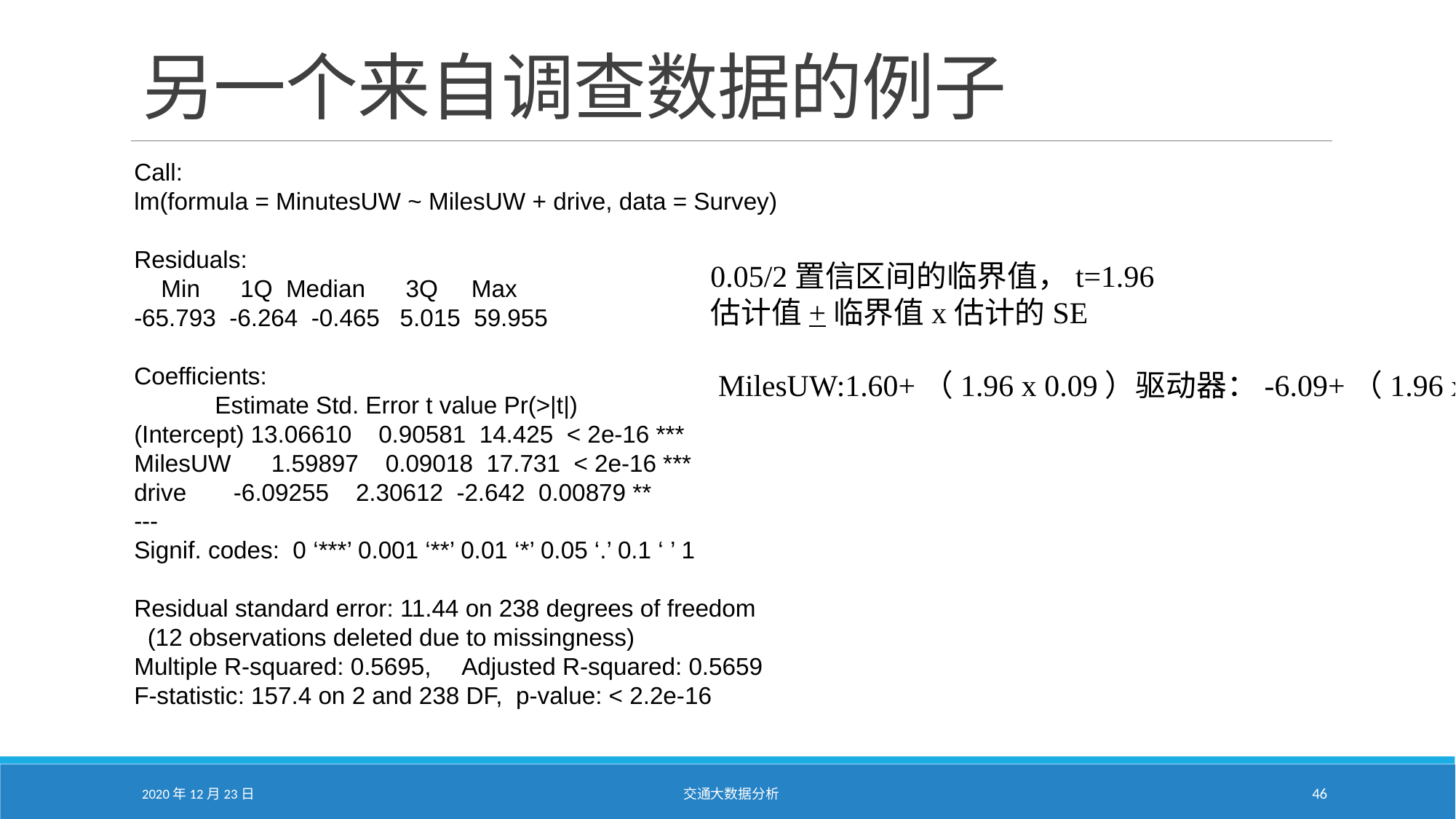

# 另一个来自调查数据的例子
Call:
lm(formula = MinutesUW ~ MilesUW + drive, data = Survey)

Residuals:
    Min      1Q  Median      3Q     Max
-65.793  -6.264  -0.465   5.015  59.955

Coefficients:
            Estimate Std. Error t value Pr(>|t|)
(Intercept) 13.06610    0.90581  14.425  < 2e-16 ***
MilesUW      1.59897    0.09018  17.731  < 2e-16 ***
drive       -6.09255    2.30612  -2.642  0.00879 **
---
Signif. codes:  0 ‘***’ 0.001 ‘**’ 0.01 ‘*’ 0.05 ‘.’ 0.1 ‘ ’ 1

Residual standard error: 11.44 on 238 degrees of freedom
  (12 observations deleted due to missingness)
Multiple R-squared: 0.5695,	Adjusted R-squared: 0.5659
F-statistic: 157.4 on 2 and 238 DF,  p-value: < 2.2e-16
0.05/2置信区间的临界值，t=1.96
估计值+临界值x估计的SE

 MilesUW:1.60+（1.96 x 0.09）驱动器：-6.09+（1.96 x 2.31）
2020年12月23日
交通大数据分析
46